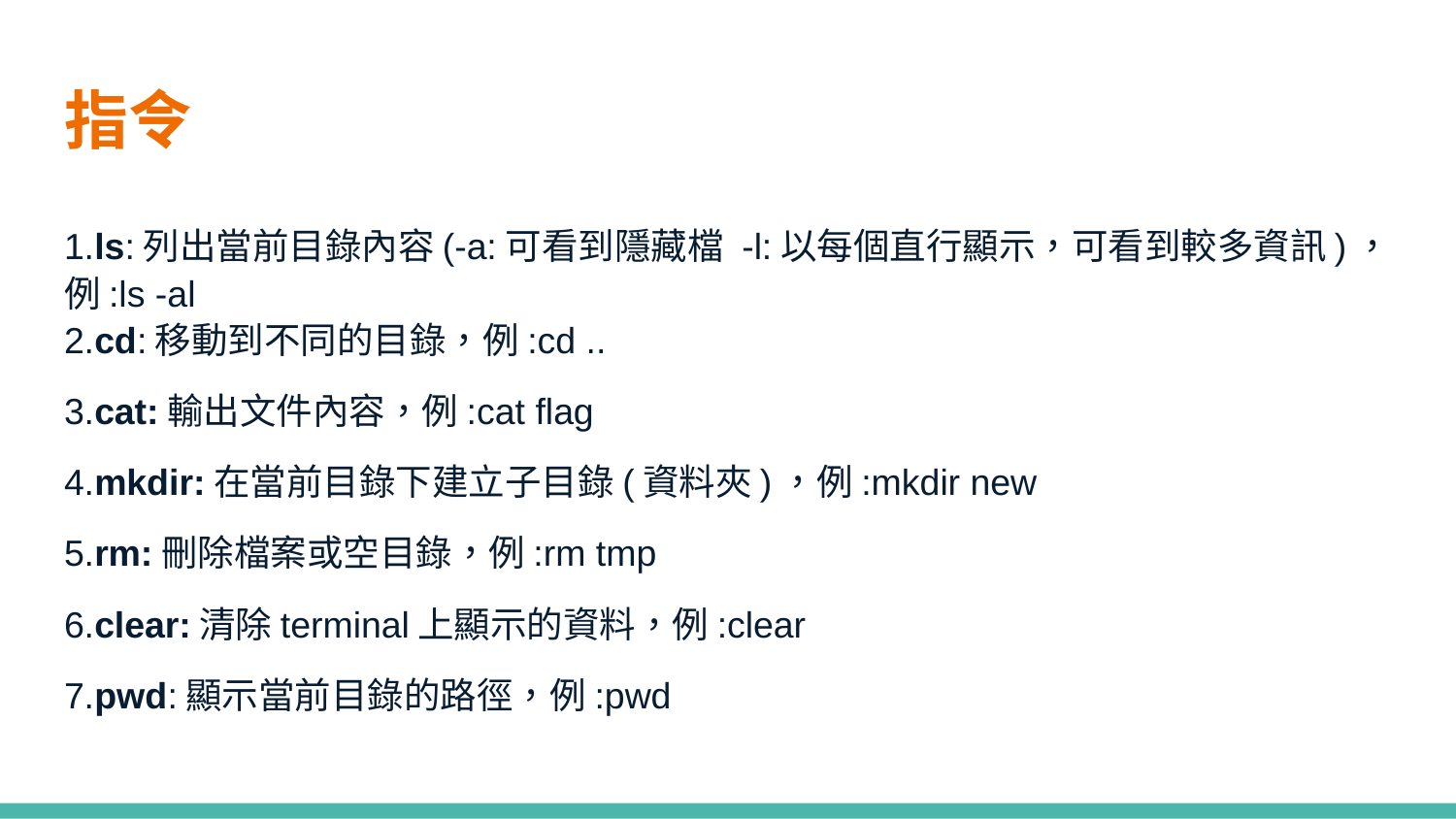

# 指令
1.ls:列出當前目錄內容(-a:可看到隱藏檔 -l:以每個直行顯示，可看到較多資訊)，
例:ls -al
2.cd:移動到不同的目錄，例:cd ..
3.cat:輸出文件內容，例:cat flag
4.mkdir:在當前目錄下建立子目錄(資料夾)，例:mkdir new
5.rm:刪除檔案或空目錄，例:rm tmp
6.clear:清除terminal上顯示的資料，例:clear
7.pwd:顯示當前目錄的路徑，例:pwd